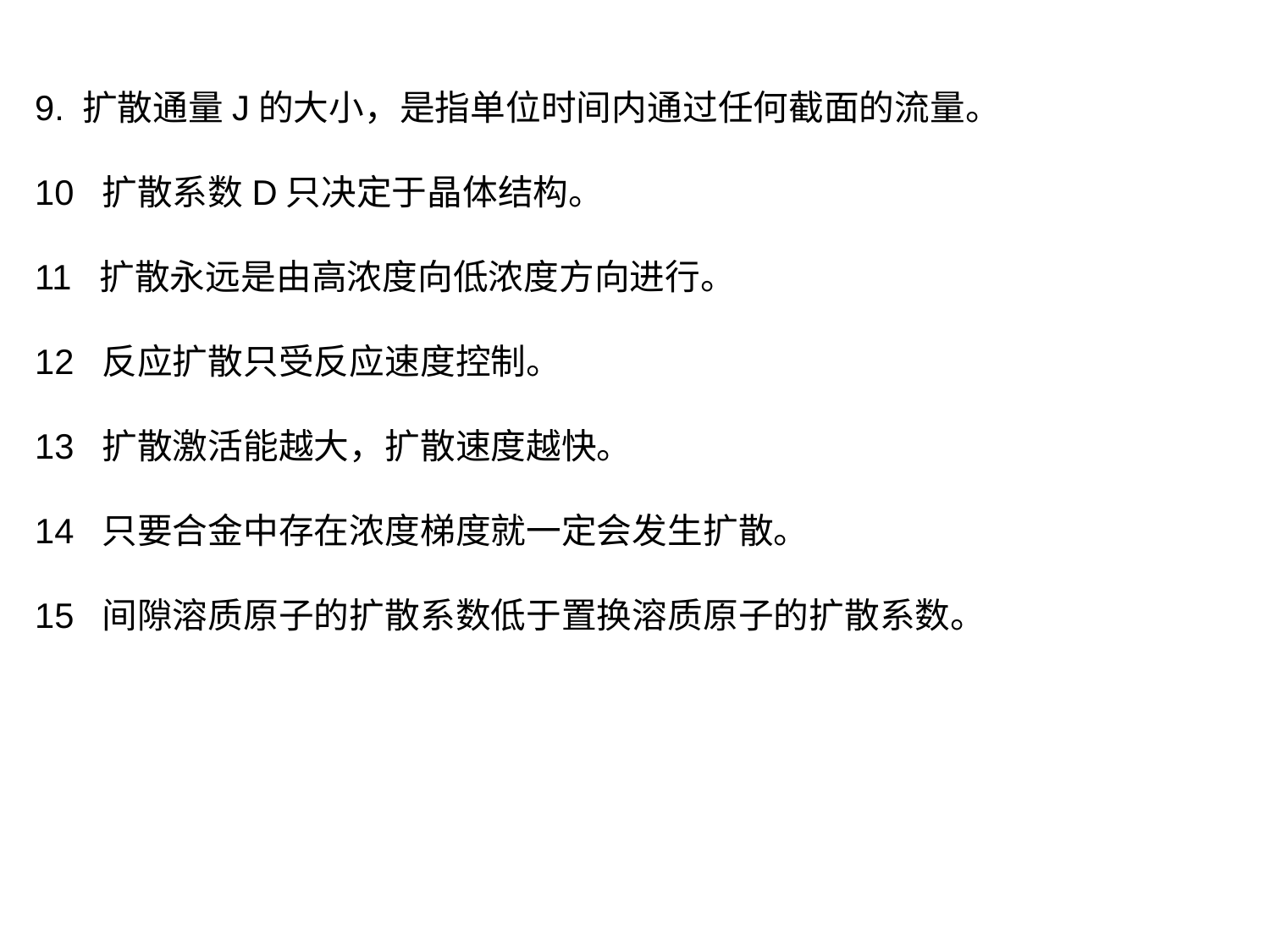

9. 扩散通量J的大小，是指单位时间内通过任何截面的流量。
10  扩散系数D只决定于晶体结构。
11  扩散永远是由高浓度向低浓度方向进行。
12  反应扩散只受反应速度控制。
13  扩散激活能越大，扩散速度越快。
14  只要合金中存在浓度梯度就一定会发生扩散。
15  间隙溶质原子的扩散系数低于置换溶质原子的扩散系数。
23